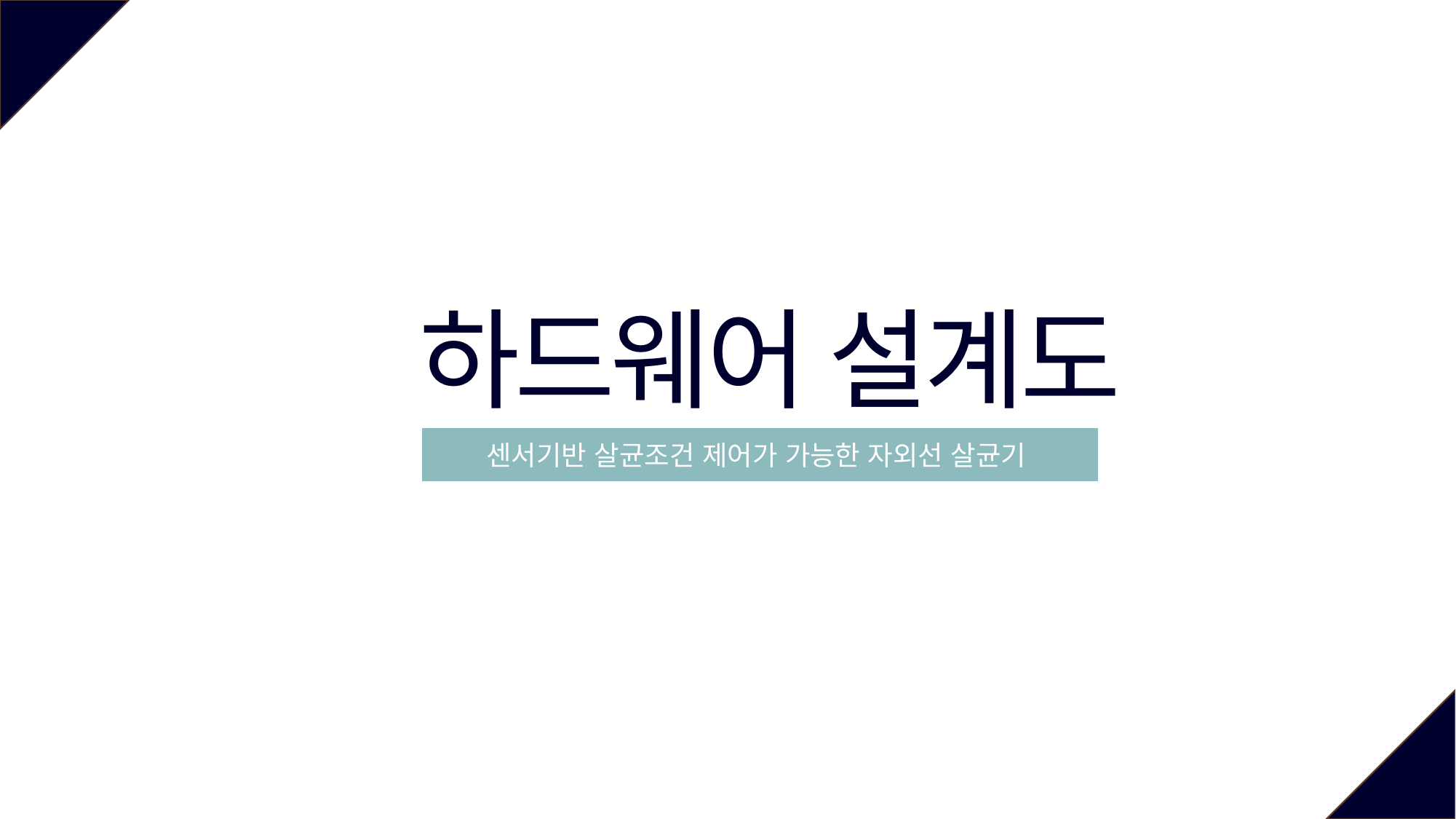

하드웨어 설계도
센서기반 살균조건 제어가 가능한 자외선 살균기